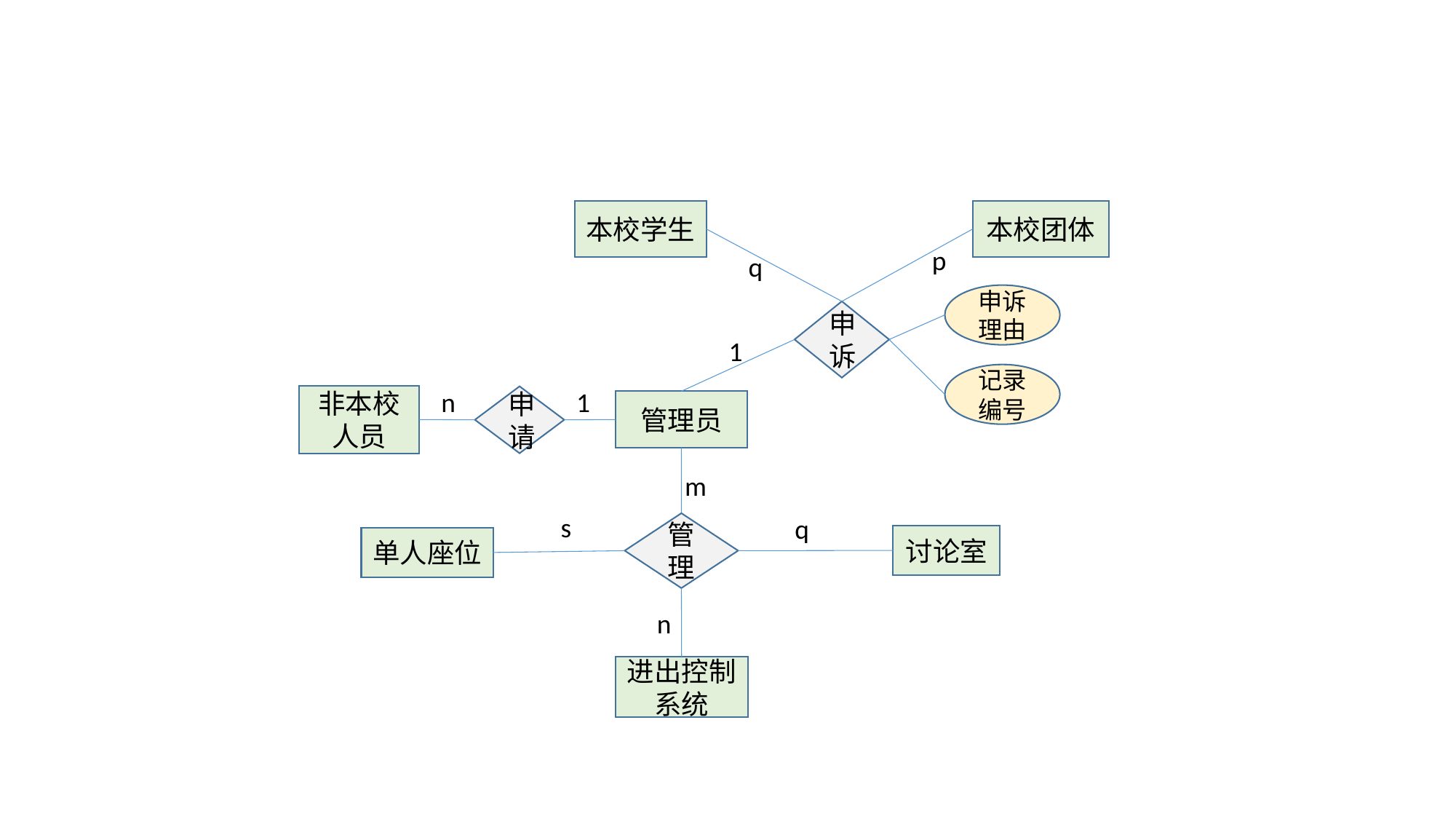

本校团体
本校学生
p
q
申诉理由
申诉
1
记录编号
n
1
非本校人员
申请
管理员
m
s
q
管理
讨论室
单人座位
n
进出控制系统